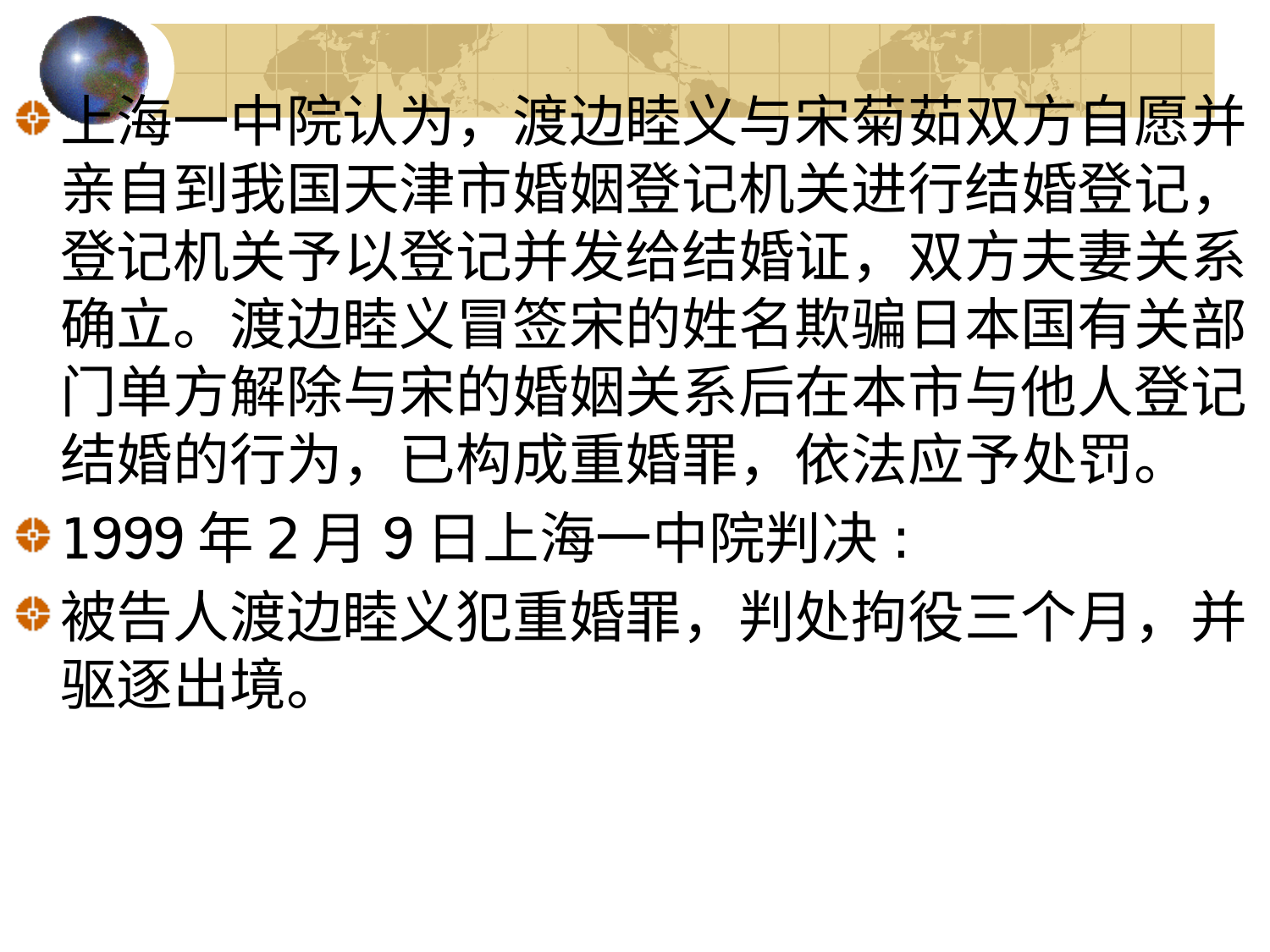

上海一中院认为，渡边睦义与宋菊茹双方自愿并亲自到我国天津市婚姻登记机关进行结婚登记，登记机关予以登记并发给结婚证，双方夫妻关系确立。渡边睦义冒签宋的姓名欺骗日本国有关部门单方解除与宋的婚姻关系后在本市与他人登记结婚的行为，已构成重婚罪，依法应予处罚。
1999年2月9日上海一中院判决:
被告人渡边睦义犯重婚罪，判处拘役三个月，并驱逐出境。